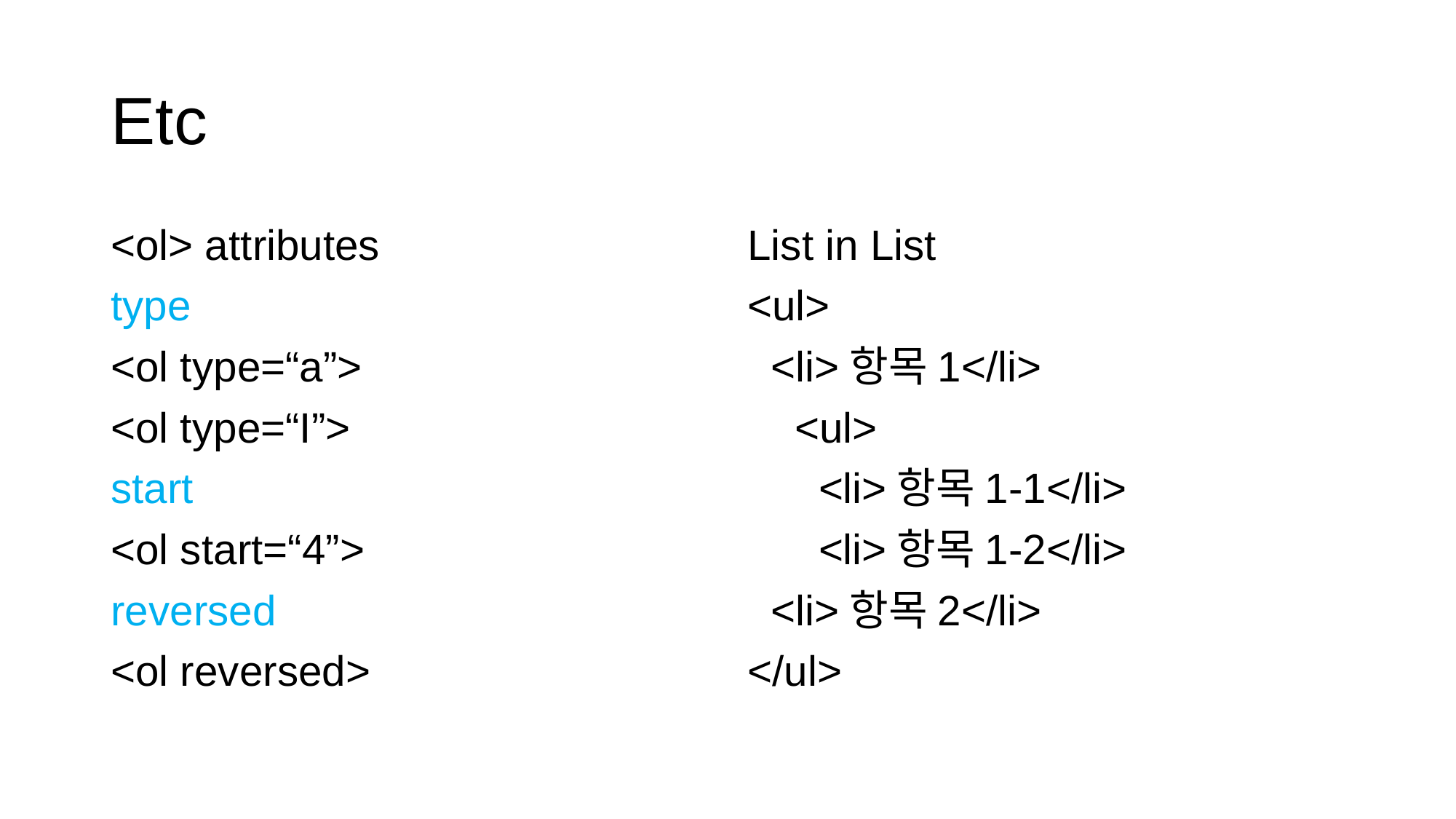

# Etc
<ol> attributes
type
<ol type=“a”>
<ol type=“I”>
start
<ol start=“4”>
reversed
<ol reversed>

List in List
<ul>
  <li>항목1</li>
    <ul>
      <li>항목1-1</li>
      <li>항목1-2</li>
  <li>항목2</li>
</ul>